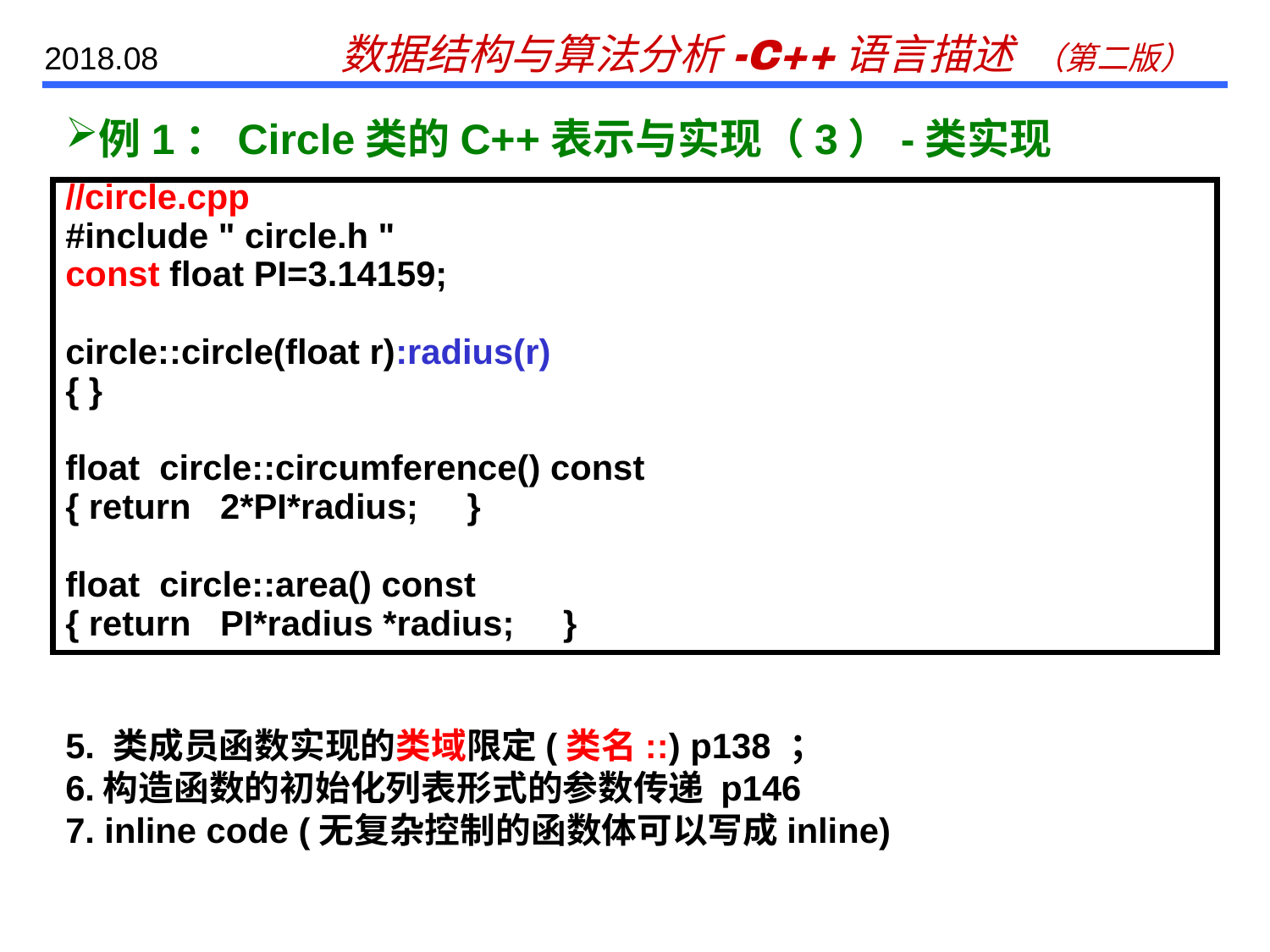

例1：Circle类的C++表示与实现（3）-类实现
//circle.cpp
#include " circle.h "
const float PI=3.14159;

circle::circle(float r):radius(r)
{ }

float  circle::circumference() const
{ return   2*PI*radius;     }

float  circle::area() const
{ return   PI*radius *radius;     }
5. 类成员函数实现的类域限定(类名::) p138 ；
6.构造函数的初始化列表形式的参数传递 p146
7. inline code (无复杂控制的函数体可以写成inline)